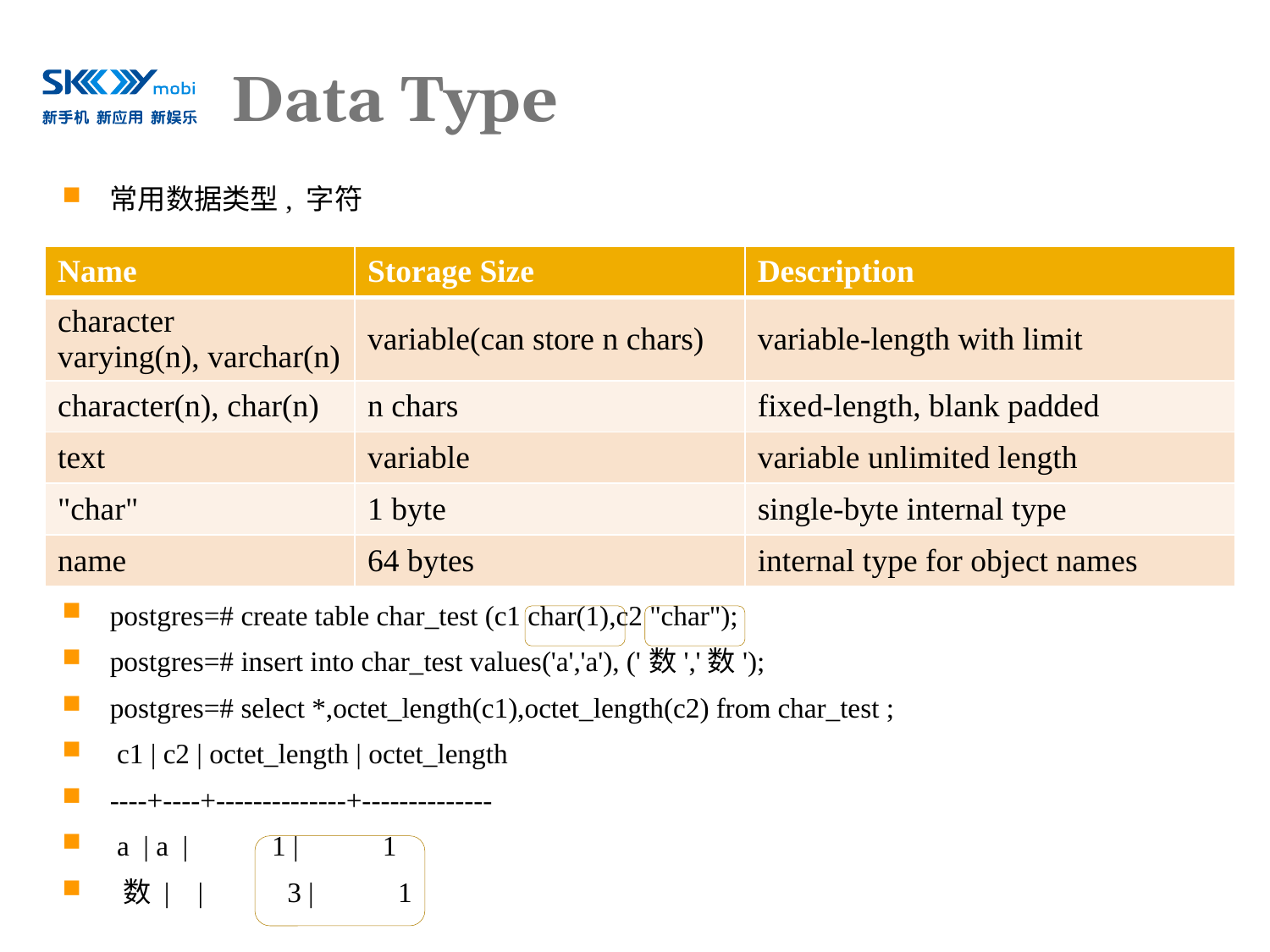

# Data Type
常用数据类型, 字符

postgres=# create table char_test (c1 char(1),c2 "char");
postgres=# insert into char_test values('a','a'), ('数','数');
postgres=# select *,octet_length(c1),octet_length(c2) from char_test ;
 c1 | c2 | octet_length | octet_length
----+----+--------------+--------------
 a  | a  |            1 |            1
 数 |    |            3 |            1

| Name | Storage Size | Description |
| --- | --- | --- |
| character varying(n), varchar(n) | variable(can store n chars) | variable-length with limit |
| character(n), char(n) | n chars | fixed-length, blank padded |
| text | variable | variable unlimited length |
| "char" | 1 byte | single-byte internal type |
| name | 64 bytes | internal type for object names |